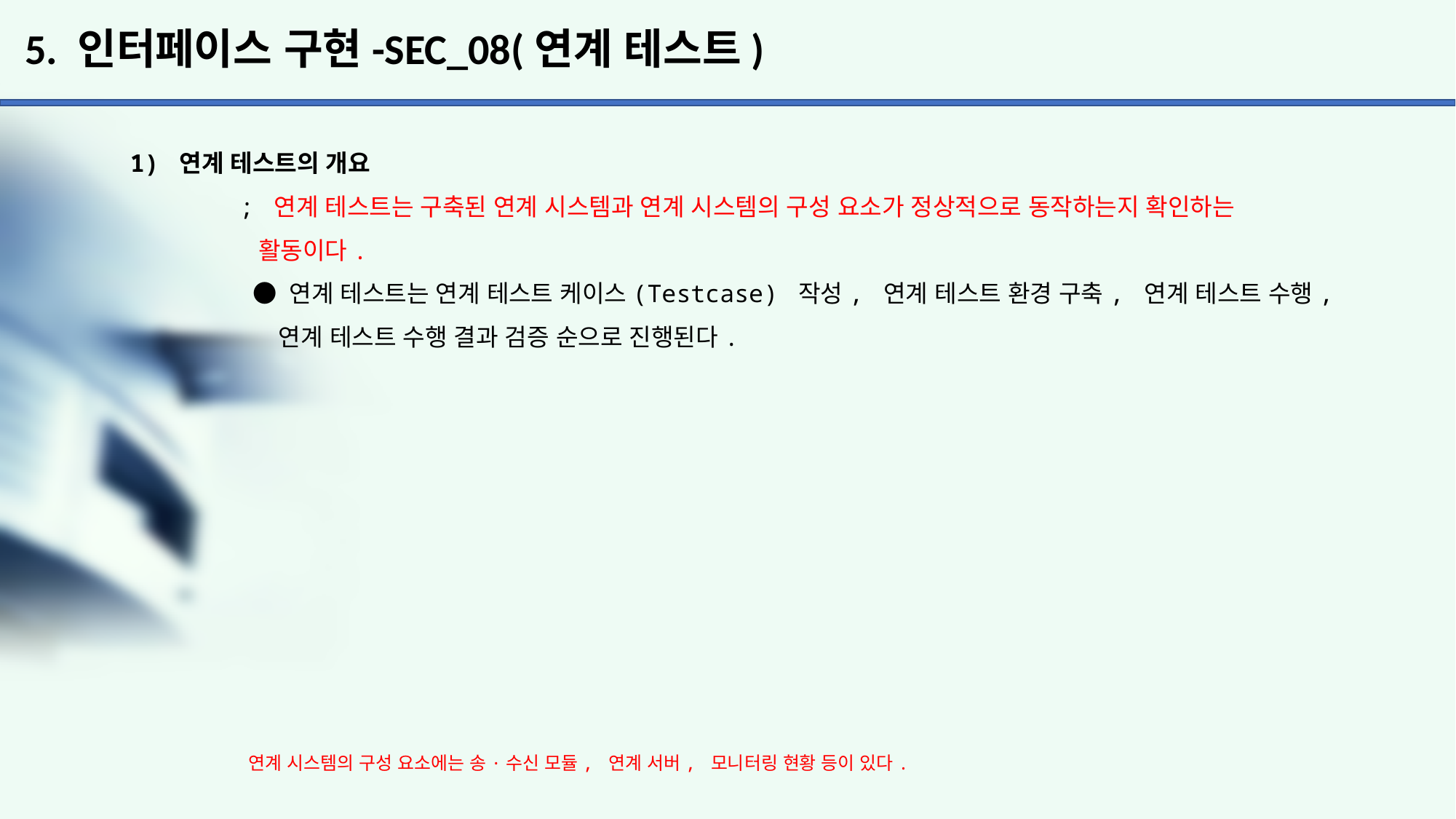

# 5. 인터페이스 구현-SEC_08(연계 테스트)
1) 연계 테스트의 개요
	; 연계 테스트는 구축된 연계 시스템과 연계 시스템의 구성 요소가 정상적으로 동작하는지 확인하는
	  활동이다.
	  ● 연계 테스트는 연계 테스트 케이스(Testcase) 작성, 연계 테스트 환경 구축, 연계 테스트 수행,
	     연계 테스트 수행 결과 검증 순으로 진행된다.
연계 시스템의 구성 요소에는 송·수신 모듈, 연계 서버, 모니터링 현황 등이 있다.